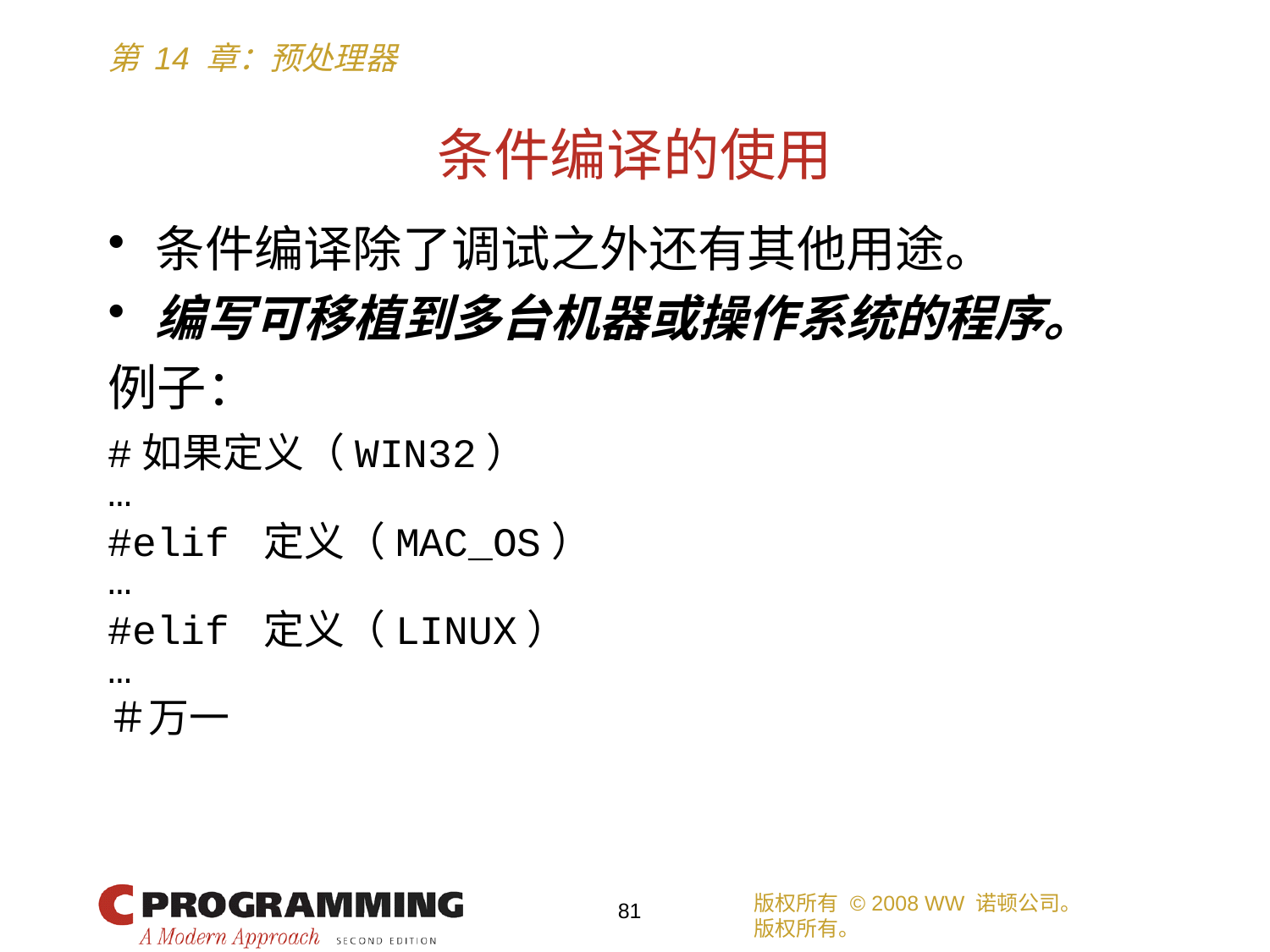

# 条件编译的使用
条件编译除了调试之外还有其他用途。
编写可移植到多台机器或操作系统的程序。
例子：
#如果定义（WIN32）
…
#elif 定义（MAC_OS）
…
#elif 定义（LINUX）
…
＃万一
版权所有 © 2008 WW 诺顿公司。
版权所有。
81